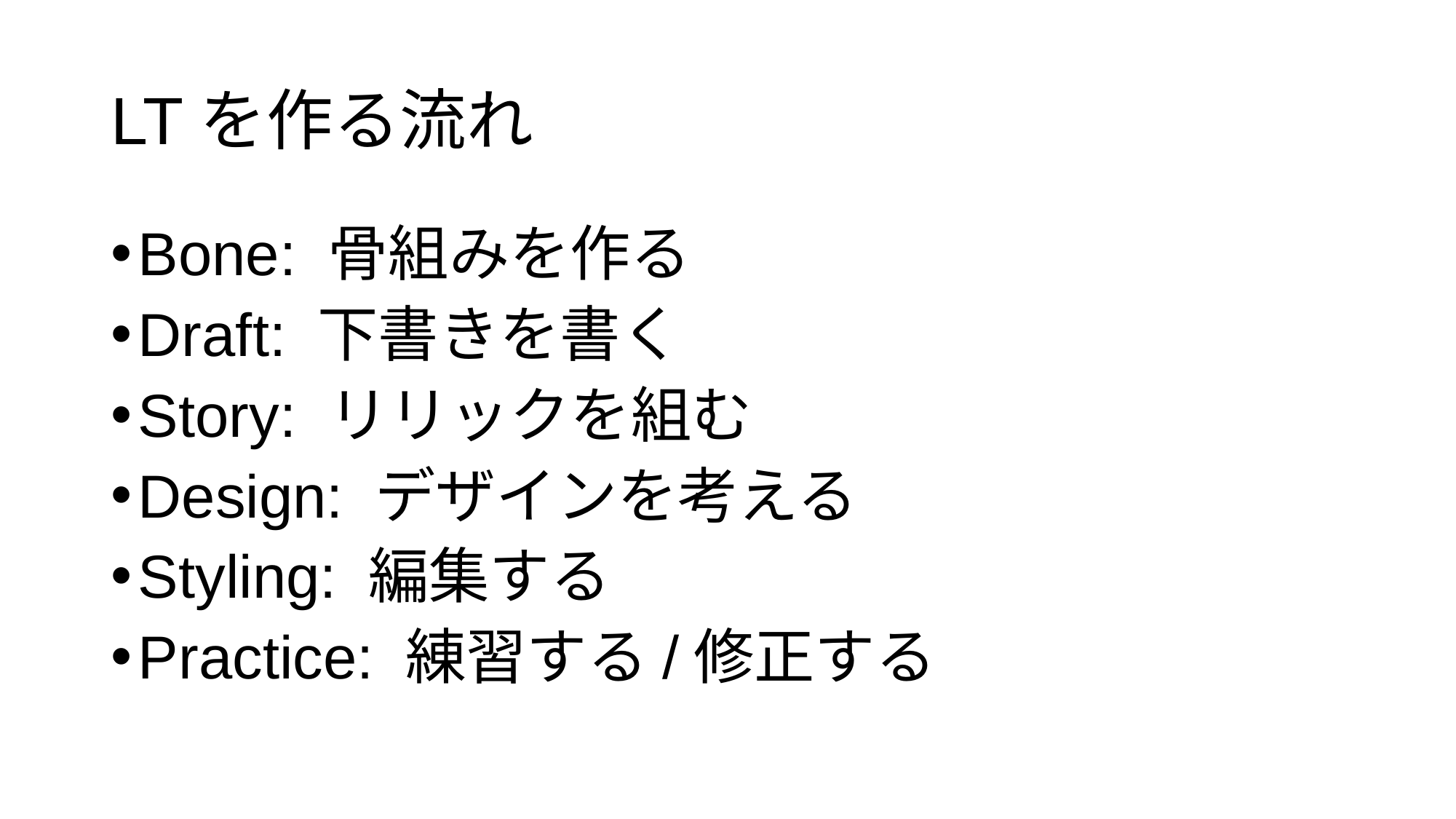

# LTを作る流れ
Bone: 骨組みを作る
Draft: 下書きを書く
Story: リリックを組む
Design: デザインを考える
Styling: 編集する
Practice: 練習する/修正する